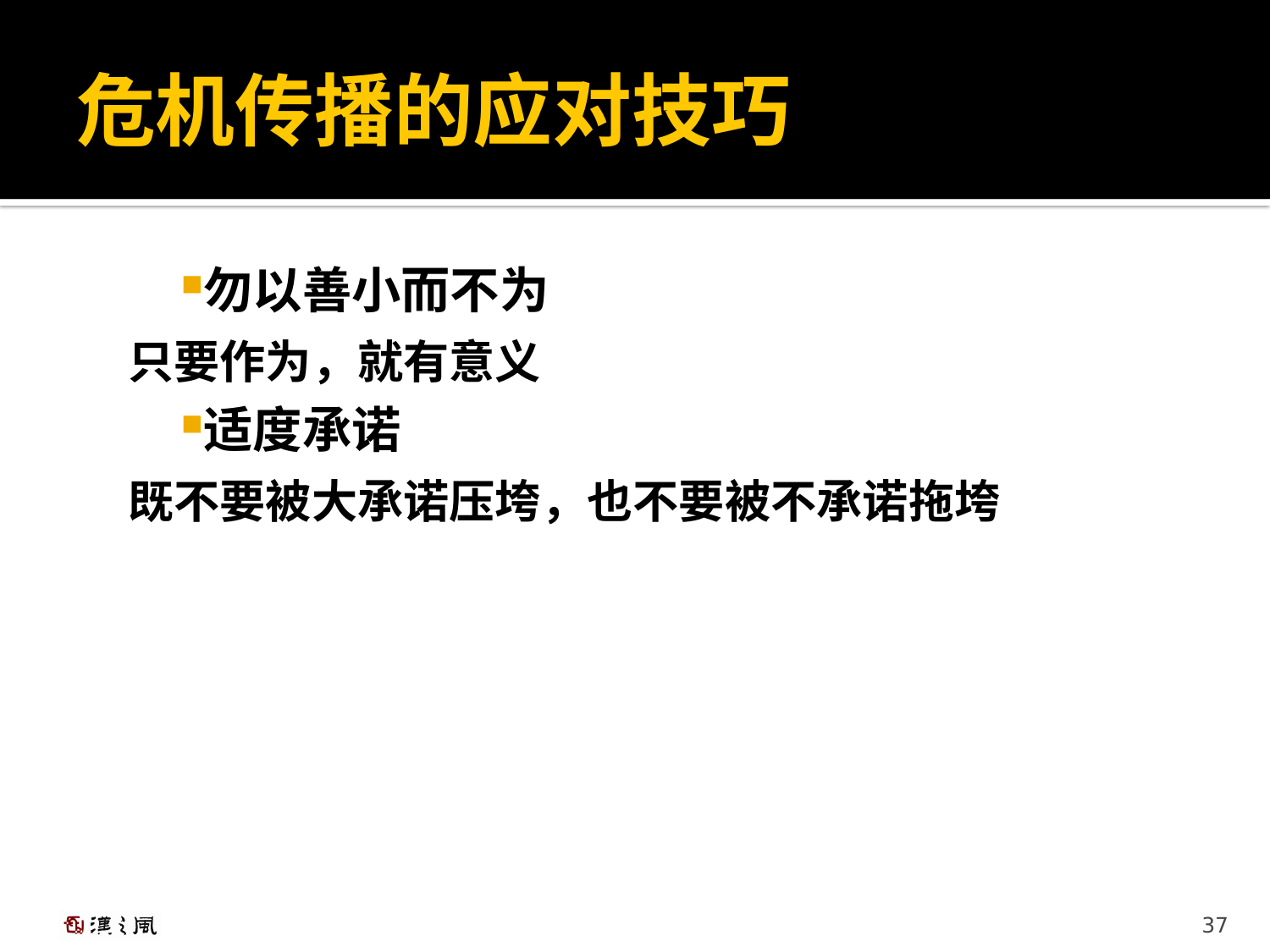

# 危机传播的应对技巧
勿以善小而不为
    只要作为，就有意义
适度承诺
    既不要被大承诺压垮，也不要被不承诺拖垮

37